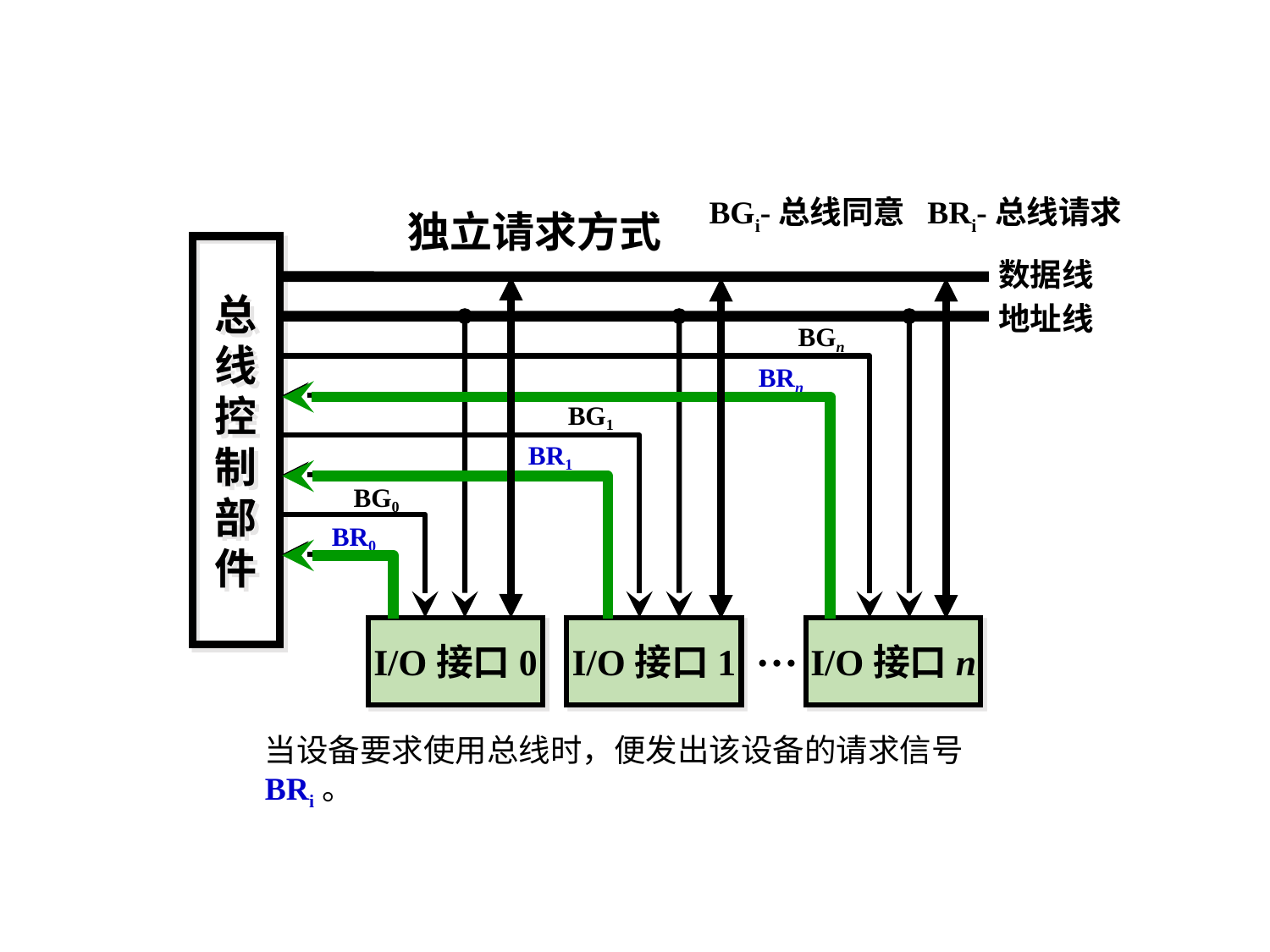

BGi-总线同意  BRi-总线请求
总
线
控
制
部
件
数据线

地址线

BGn

BRn

BG1

BR1

BG0

BR0

I/O接口0
I/O接口1
…
I/O接口n
独立请求方式

当设备要求使用总线时，便发出该设备的请求信号BRi。